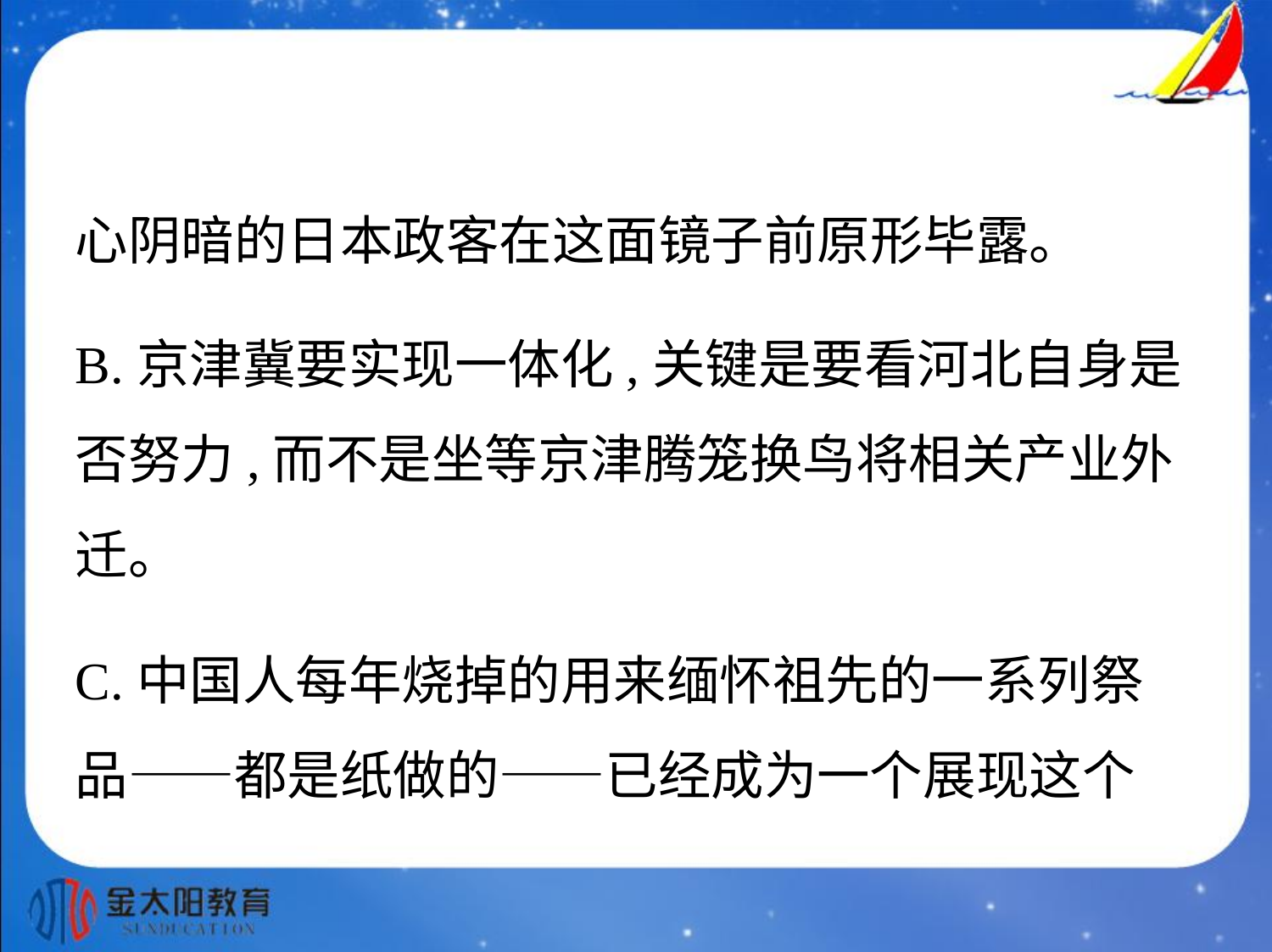

心阴暗的日本政客在这面镜子前原形毕露。
B.京津冀要实现一体化,关键是要看河北自身是
否努力,而不是坐等京津腾笼换鸟将相关产业外
迁。
C.中国人每年烧掉的用来缅怀祖先的一系列祭
品——都是纸做的——已经成为一个展现这个